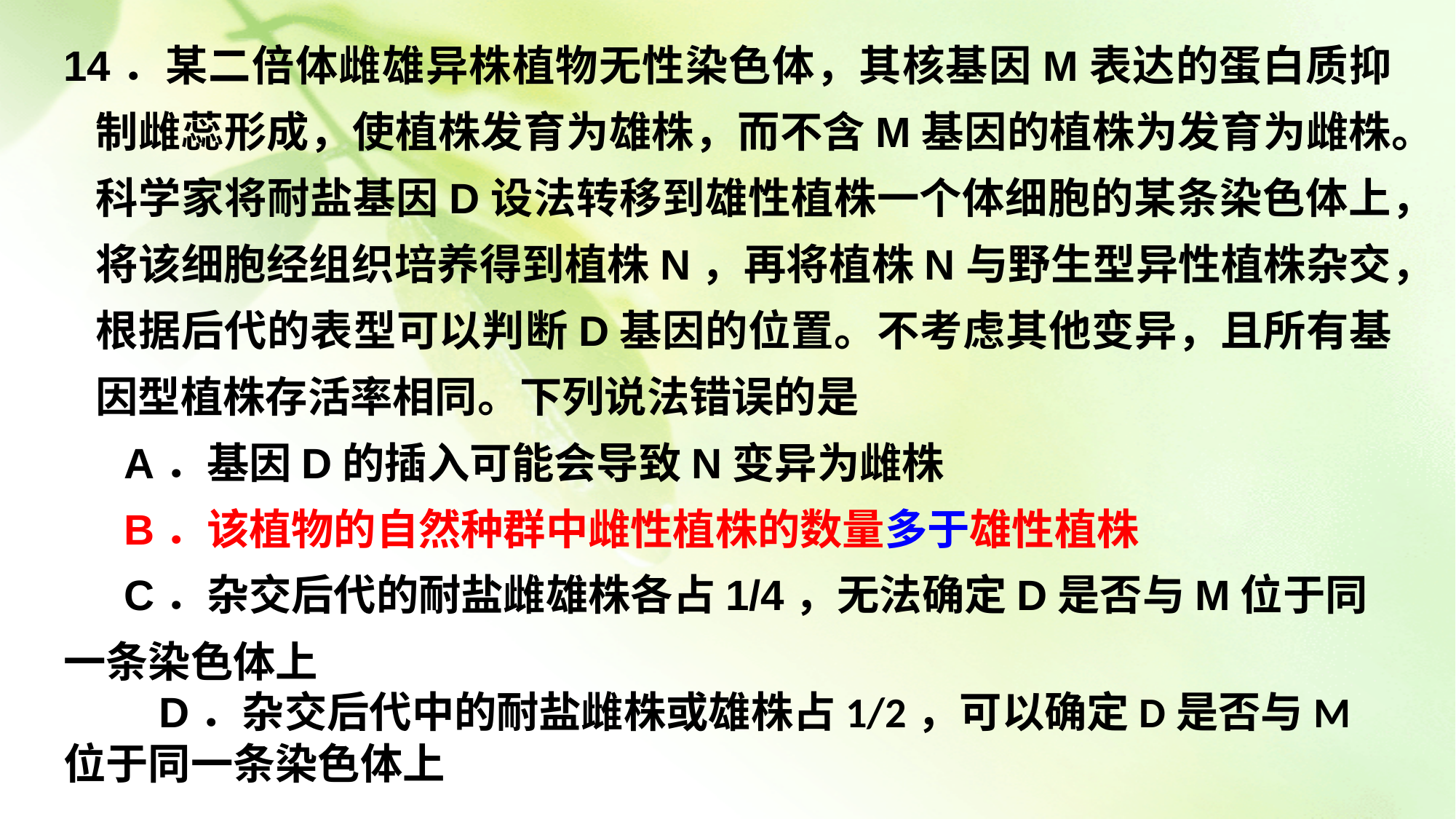

14．某二倍体雌雄异株植物无性染色体，其核基因M表达的蛋白质抑制雌蕊形成，使植株发育为雄株，而不含M基因的植株为发育为雌株。科学家将耐盐基因D设法转移到雄性植株一个体细胞的某条染色体上，将该细胞经组织培养得到植株N，再将植株N与野生型异性植株杂交，根据后代的表型可以判断D基因的位置。不考虑其他变异，且所有基因型植株存活率相同。下列说法错误的是
  A．基因D的插入可能会导致N变异为雌株
  B．该植物的自然种群中雌性植株的数量多于雄性植株
  C．杂交后代的耐盐雌雄株各占1/4，无法确定D是否与M位于同一条染色体上
     D．杂交后代中的耐盐雌株或雄株占1/2，可以确定D是否与M位于同一条染色体上